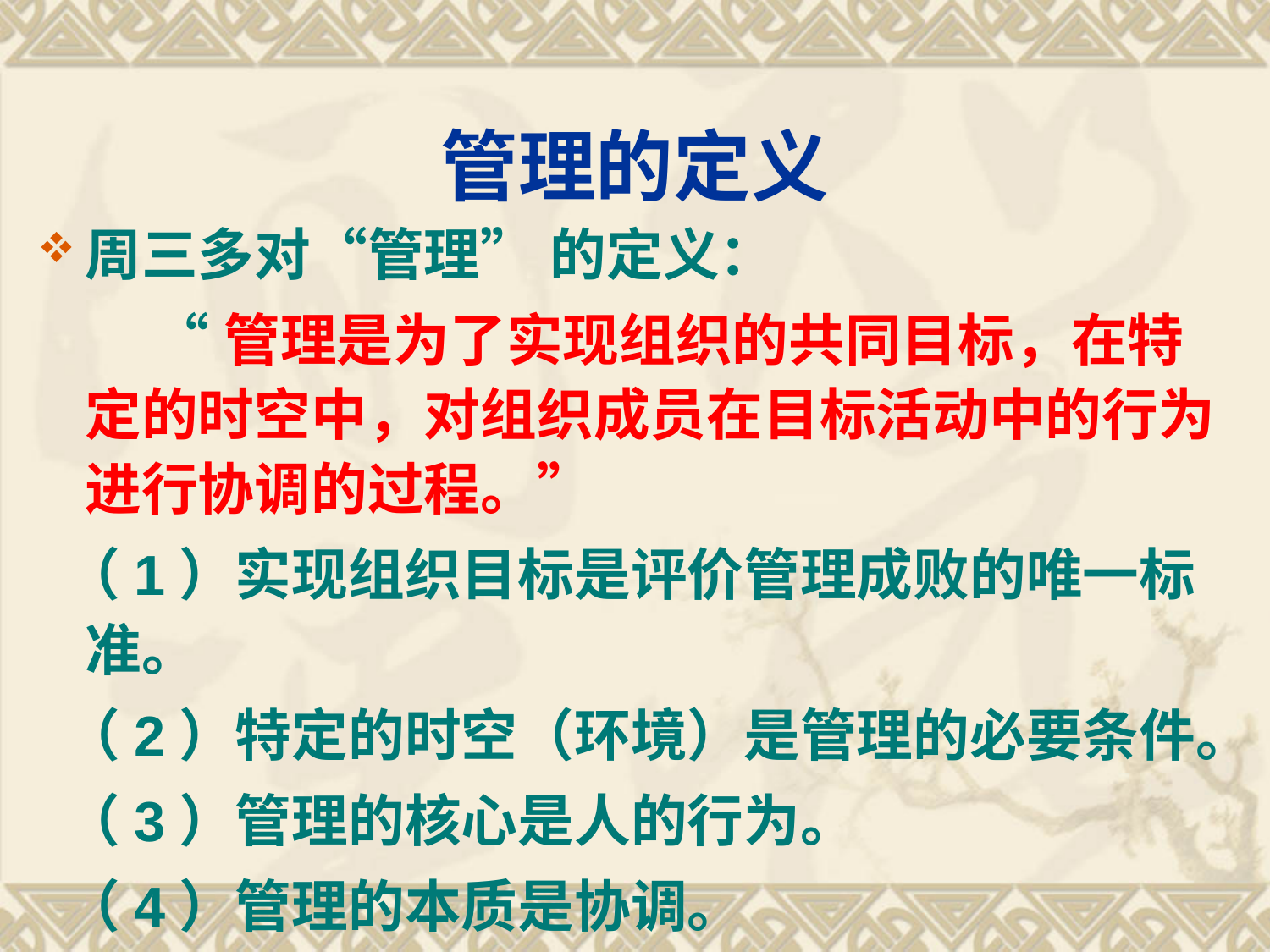

# 管理的定义
周三多对“管理” 的定义：
         “管理是为了实现组织的共同目标，在特定的时空中，对组织成员在目标活动中的行为进行协调的过程。”
 （1）实现组织目标是评价管理成败的唯一标准。
 （2）特定的时空（环境）是管理的必要条件。
 （3）管理的核心是人的行为。
 （4）管理的本质是协调。